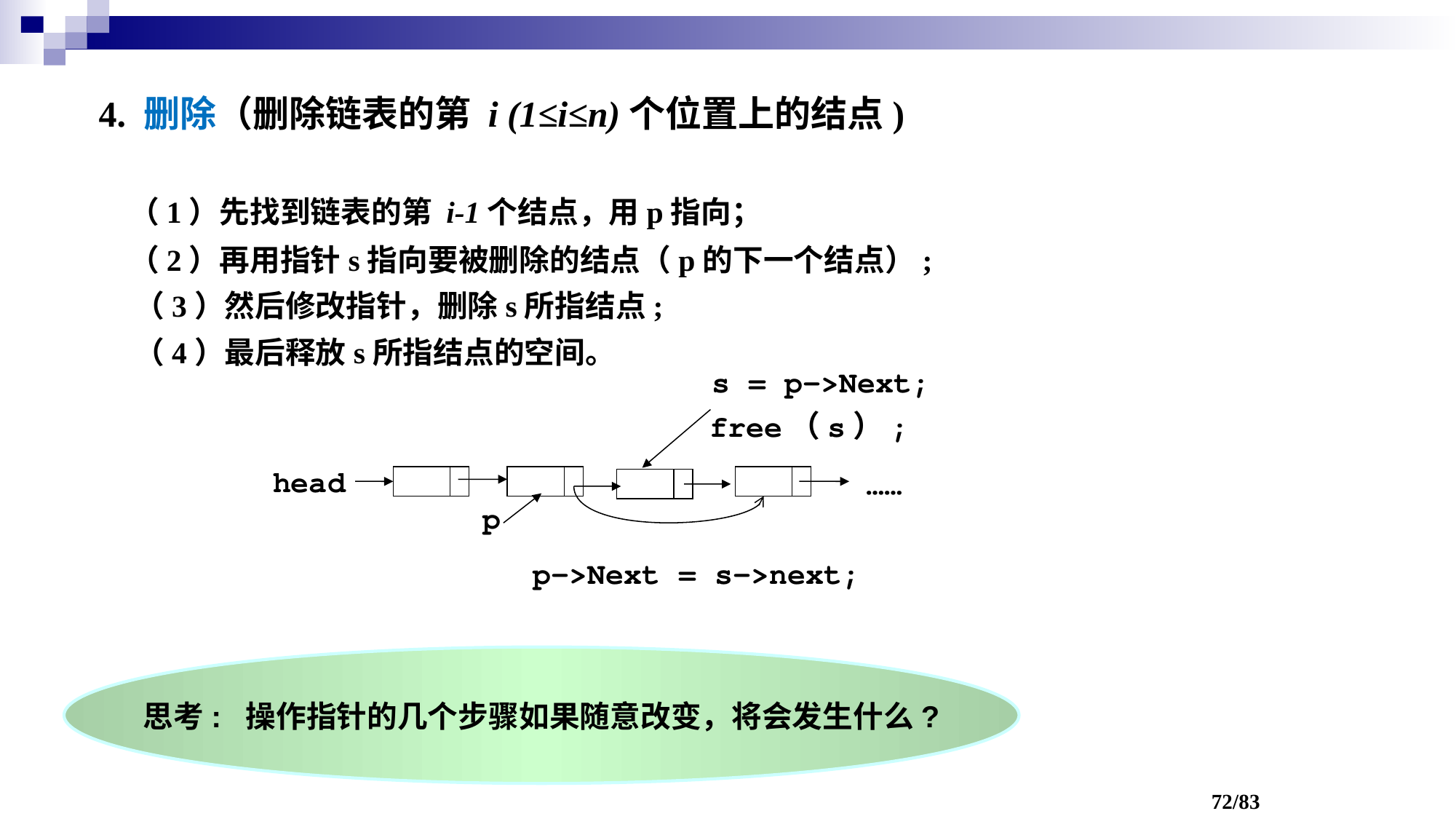

4. 删除（删除链表的第 i (1≤i≤n)个位置上的结点)
（1）先找到链表的第 i-1个结点，用p指向；
（2）再用指针s指向要被删除的结点（p的下一个结点）;
（3）然后修改指针，删除s所指结点;
（4）最后释放s所指结点的空间。
s = p->Next;

free（s）;
head

……

p->Next = s->next;
p

思考:  操作指针的几个步骤如果随意改变，将会发生什么?
72/83